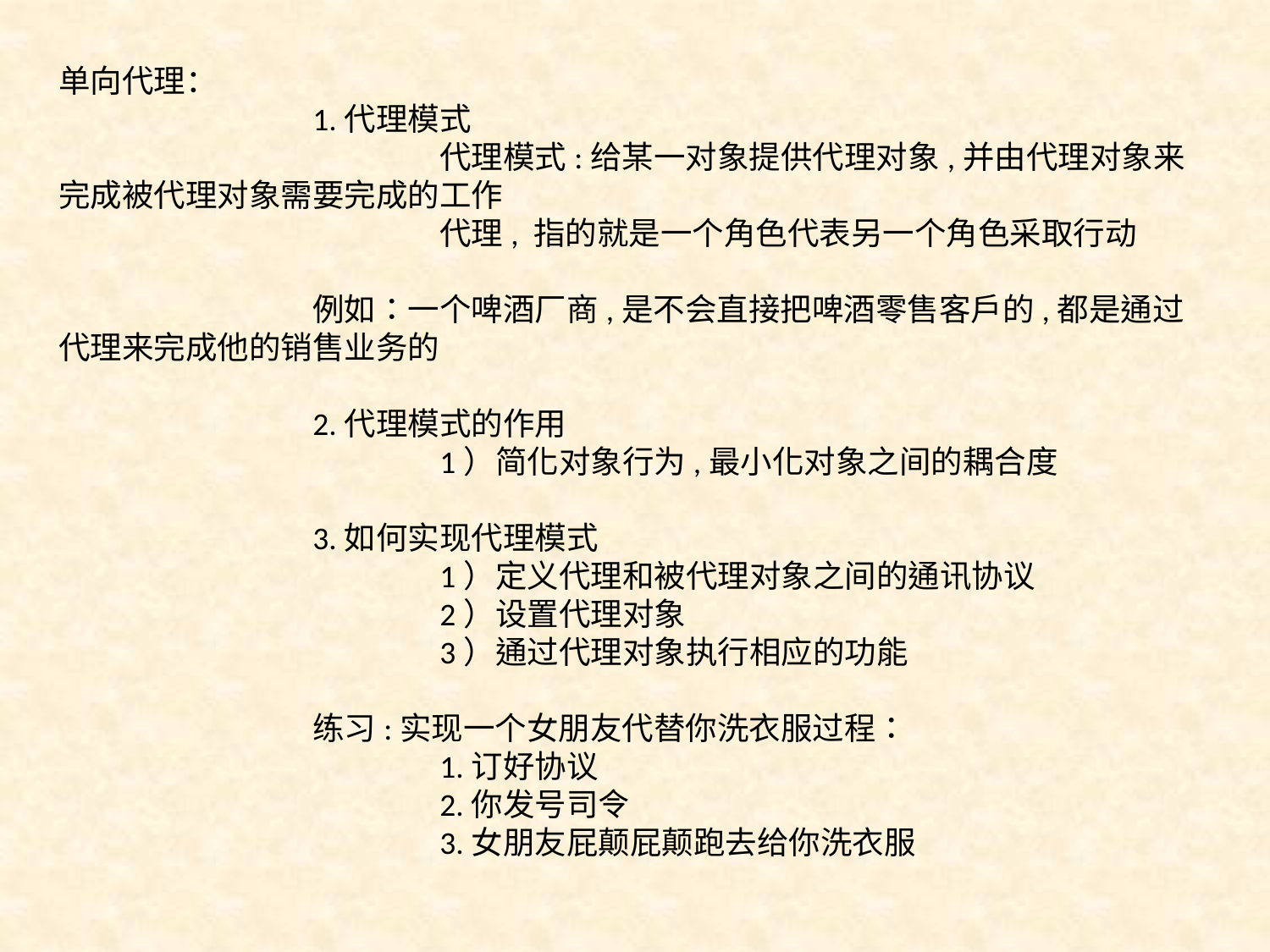

单向代理：
		1.代理模式
			代理模式:给某一对象提供代理对象,并由代理对象来完成被代理对象需要完成的工作
	   		代理, 指的就是一个角色代表另一个角色采取行动

	   	例如：一个啤酒厂商,是不会直接把啤酒零售客户的,都是通过代理来完成他的销售业务的

		2.代理模式的作用
	  		1）简化对象行为,最小化对象之间的耦合度

		3.如何实现代理模式
	  		1）定义代理和被代理对象之间的通讯协议
	  		2）设置代理对象
	  		3）通过代理对象执行相应的功能

		练习:实现一个女朋友代替你洗衣服过程：
			1.订好协议
			2.你发号司令
			3.女朋友屁颠屁颠跑去给你洗衣服